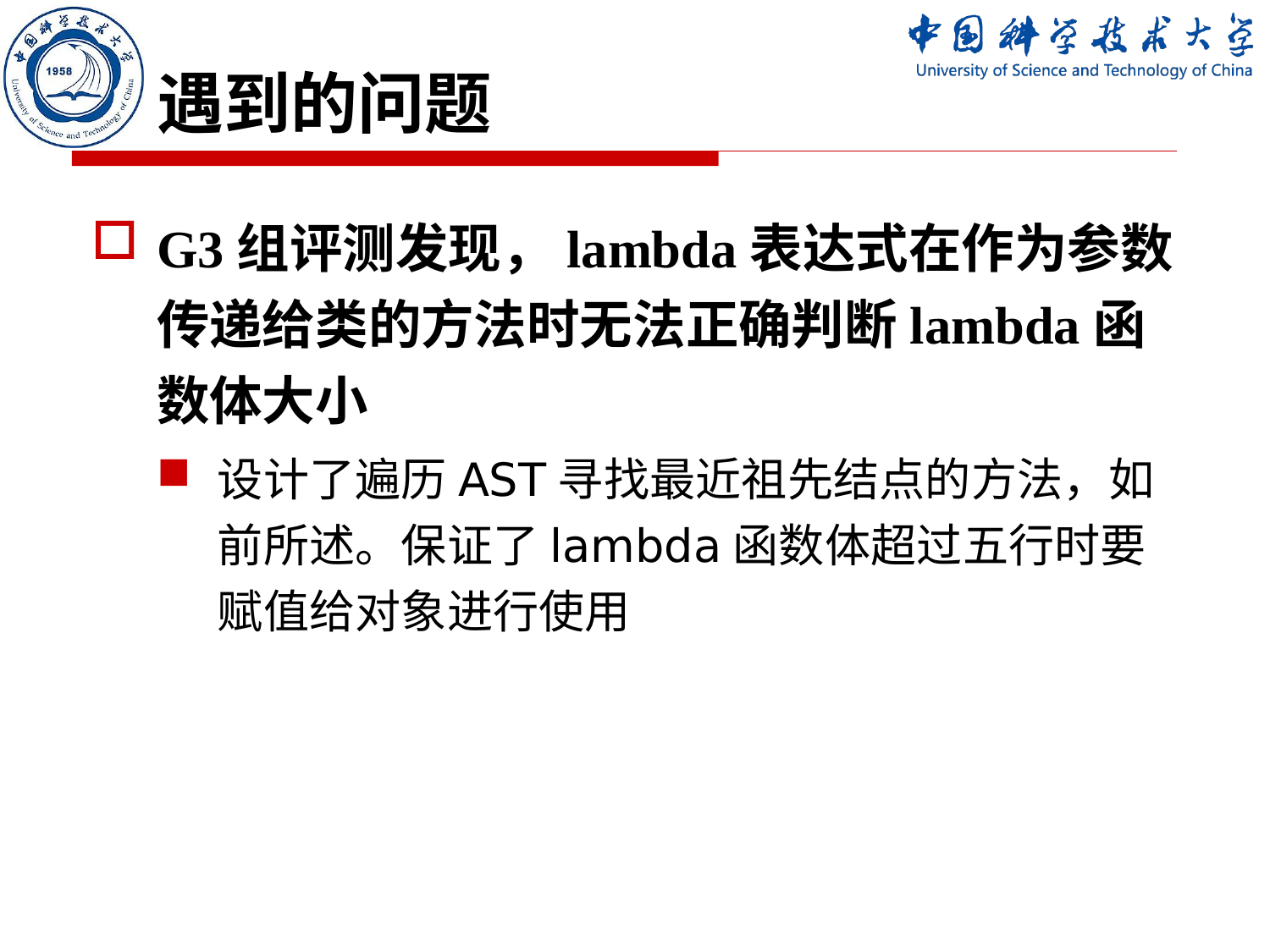

# 遇到的问题
G3组评测发现，lambda表达式在作为参数传递给类的方法时无法正确判断lambda函数体大小
设计了遍历AST寻找最近祖先结点的方法，如前所述。保证了lambda函数体超过五行时要赋值给对象进行使用

62